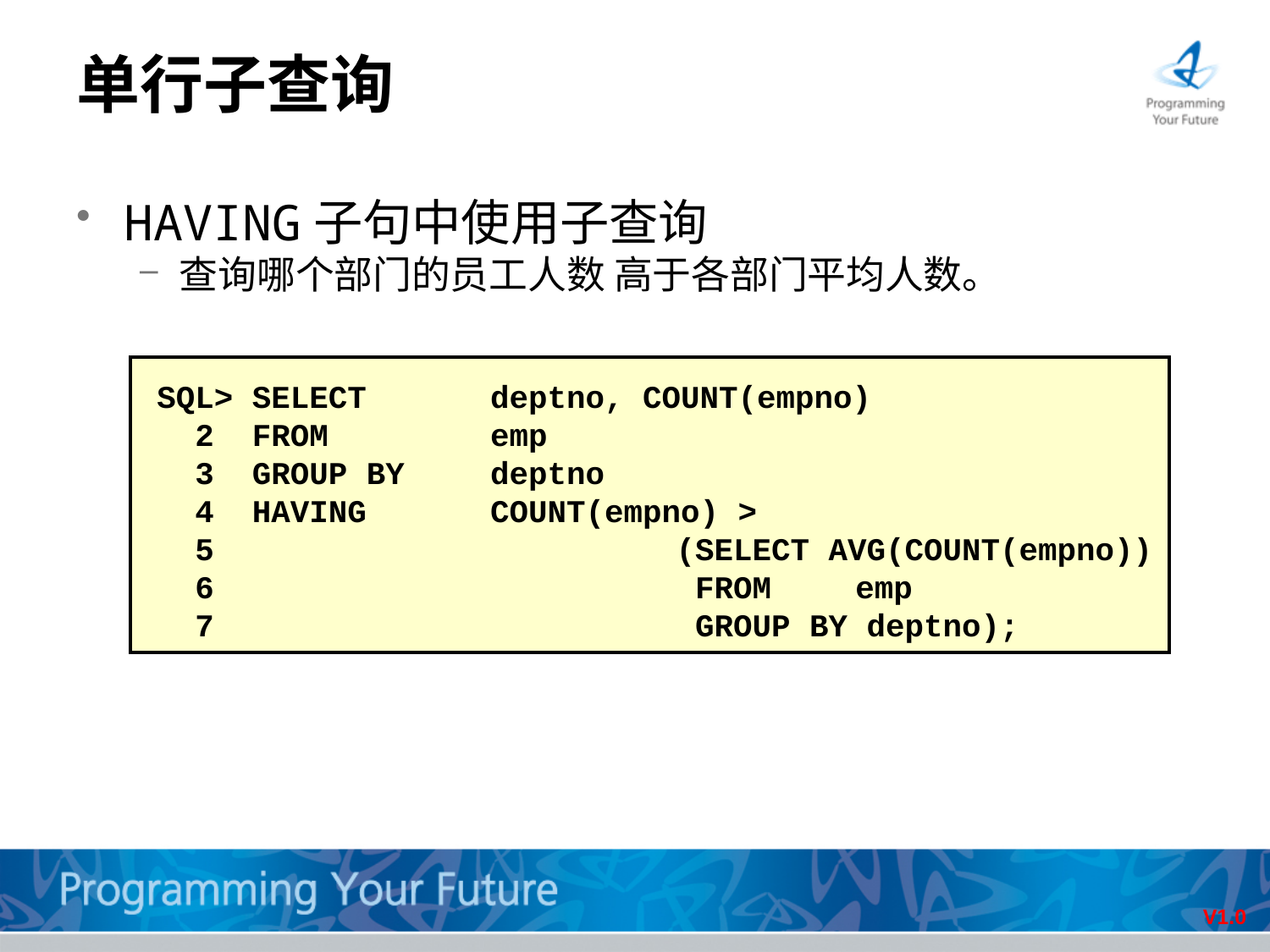

单行子查询
HAVING子句中使用子查询
查询哪个部门的员工人数 高于各部门平均人数。

SQL> SELECT	deptno, COUNT(empno)
  2  FROM	emp
  3  GROUP BY	deptno
  4  HAVING	COUNT(empno) >
  5		 (SELECT AVG(COUNT(empno))
  6		  FROM	emp
  7		  GROUP BY deptno);